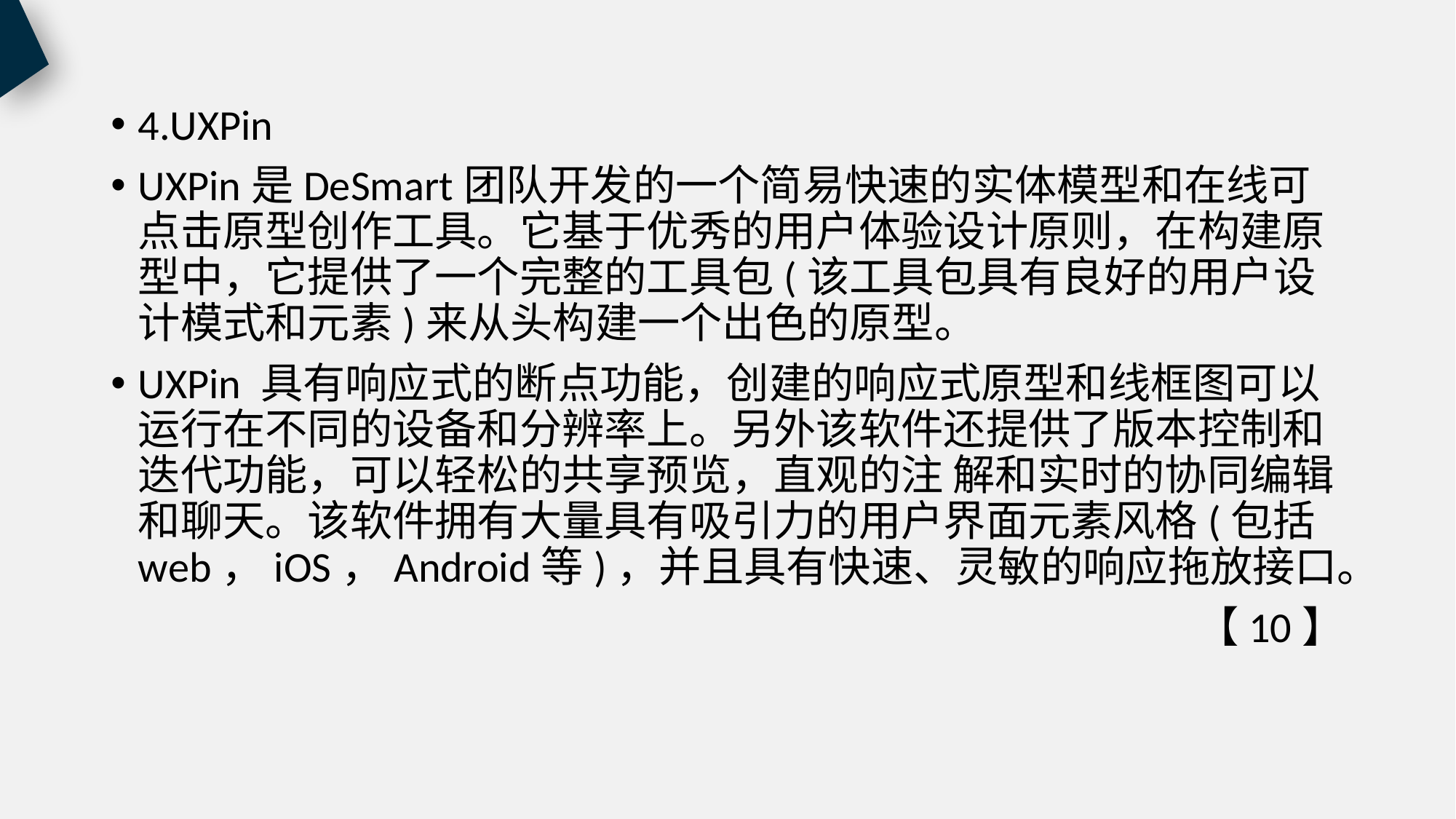

4.UXPin
UXPin是DeSmart团队开发的一个简易快速的实体模型和在线可点击原型创作工具。它基于优秀的用户体验设计原则，在构建原型中，它提供了一个完整的工具包(该工具包具有良好的用户设计模式和元素)来从头构建一个出色的原型。
UXPin 具有响应式的断点功能，创建的响应式原型和线框图可以运行在不同的设备和分辨率上。另外该软件还提供了版本控制和迭代功能，可以轻松的共享预览，直观的注 解和实时的协同编辑和聊天。该软件拥有大量具有吸引力的用户界面元素风格(包括web，iOS，Android等)，并且具有快速、灵敏的响应拖放接口。
【10】